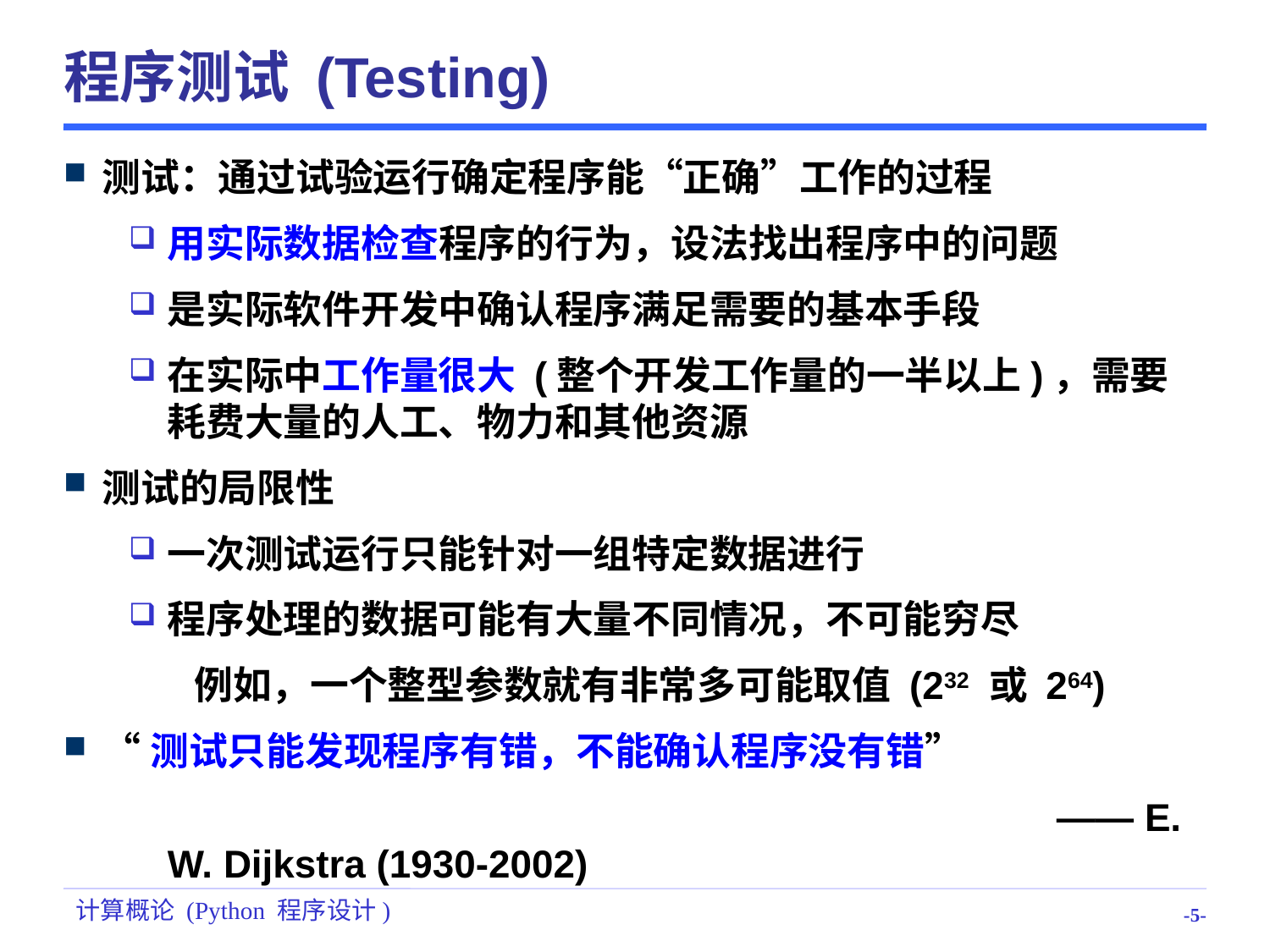

# 程序测试 (Testing)
测试：通过试验运行确定程序能“正确”工作的过程
用实际数据检查程序的行为，设法找出程序中的问题
是实际软件开发中确认程序满足需要的基本手段
在实际中工作量很大 (整个开发工作量的一半以上)，需要耗费大量的人工、物力和其他资源
测试的局限性
一次测试运行只能针对一组特定数据进行
程序处理的数据可能有大量不同情况，不可能穷尽
例如，一个整型参数就有非常多可能取值 (232 或 264)
“测试只能发现程序有错，不能确认程序没有错”
								—— E. W. Dijkstra (1930-2002)